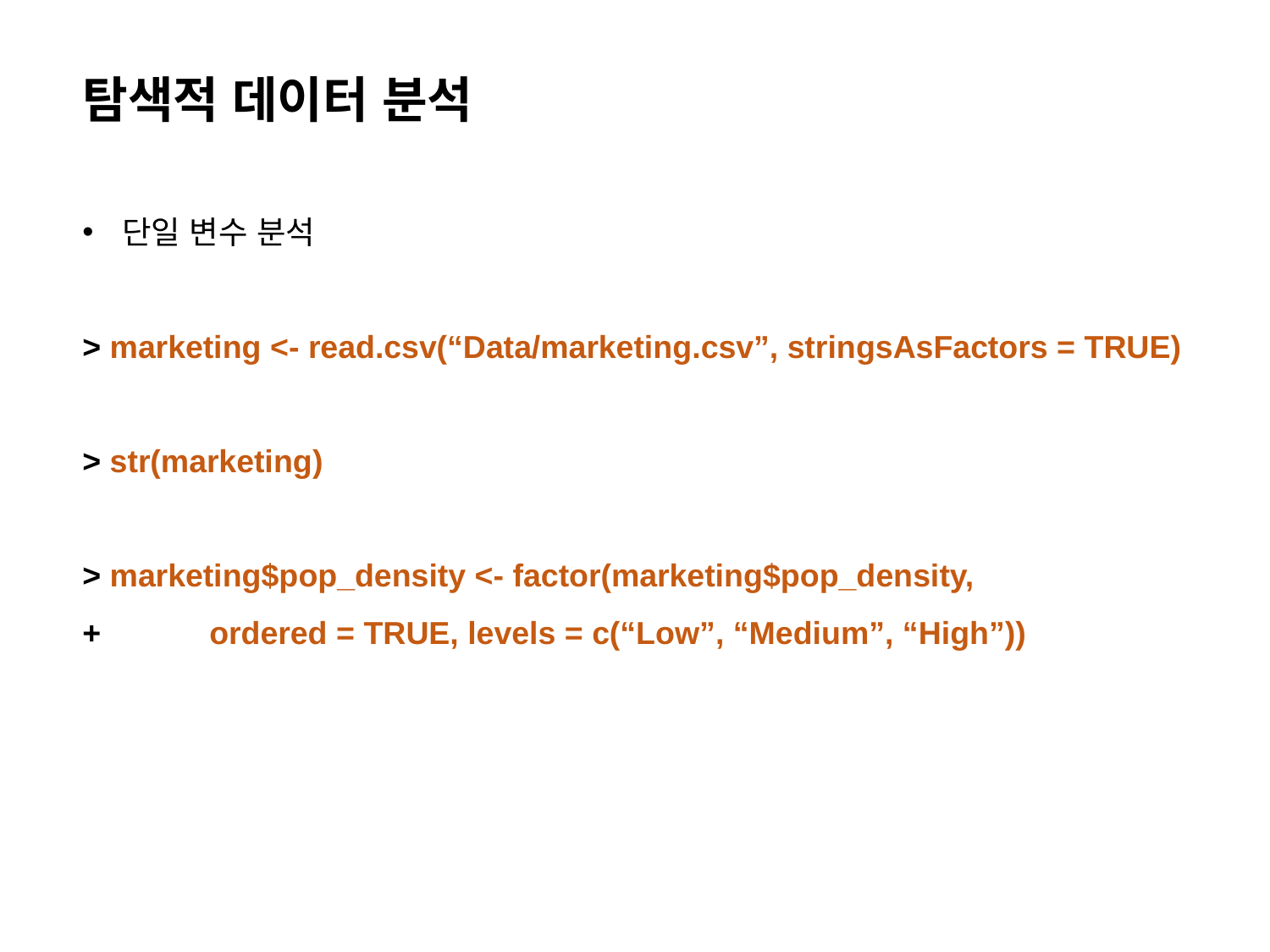

탐색적 데이터 분석
단일 변수 분석

> marketing <- read.csv(“Data/marketing.csv”, stringsAsFactors = TRUE)

> str(marketing)

> marketing$pop_density <- factor(marketing$pop_density,
+	ordered = TRUE, levels = c(“Low”, “Medium”, “High”))